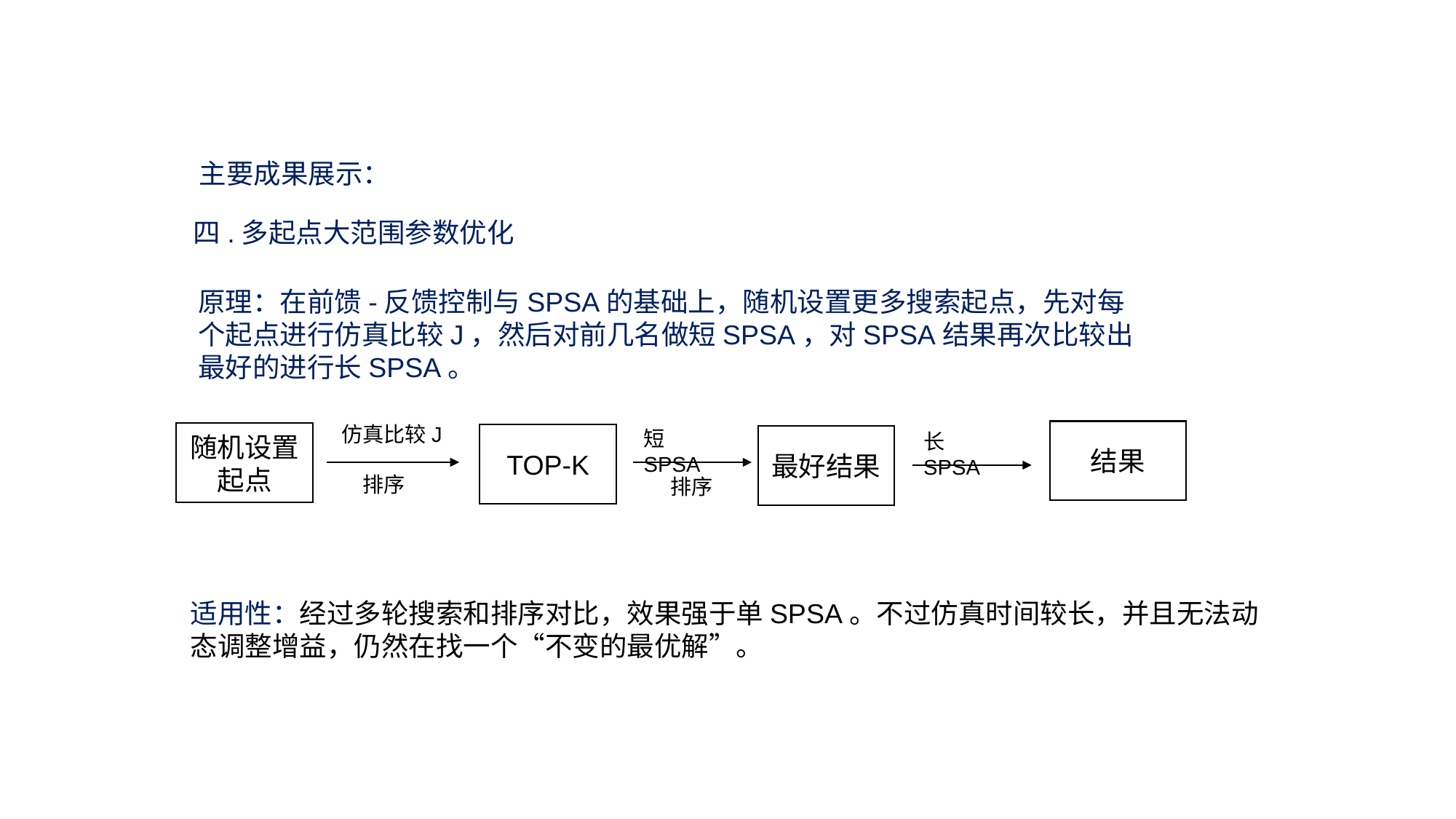

主要成果展示：
四.多起点大范围参数优化
原理：在前馈-反馈控制与SPSA的基础上，随机设置更多搜索起点，先对每个起点进行仿真比较J，然后对前几名做短SPSA，对SPSA结果再次比较出最好的进行长SPSA。
仿真比较J
短SPSA
结果
长SPSA
随机设置起点
TOP-K
最好结果
排序
排序
适用性：经过多轮搜索和排序对比，效果强于单SPSA。不过仿真时间较长，并且无法动态调整增益，仍然在找一个“不变的最优解”。